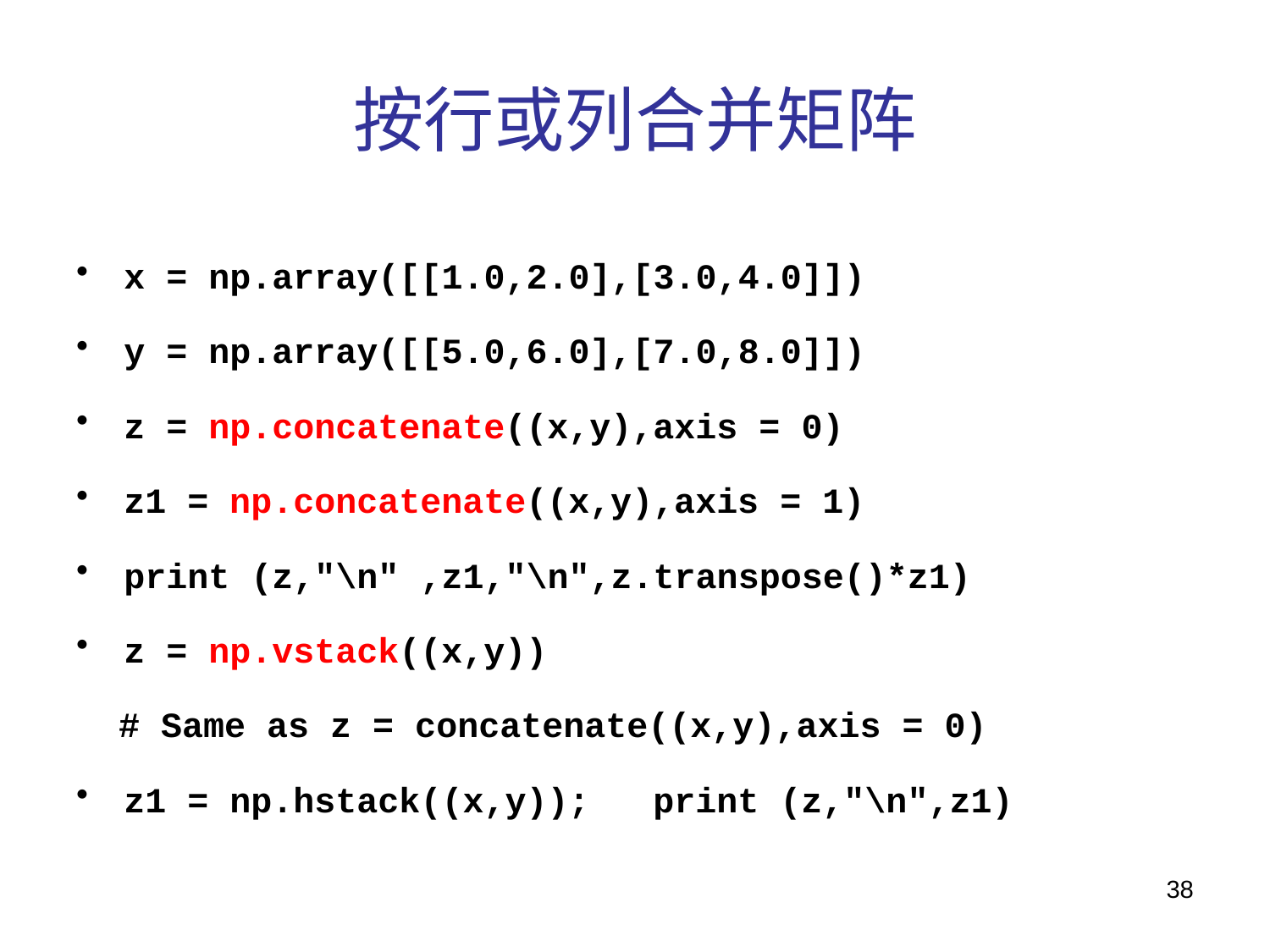

# 按行或列合并矩阵
x = np.array([[1.0,2.0],[3.0,4.0]])
y = np.array([[5.0,6.0],[7.0,8.0]])
z = np.concatenate((x,y),axis = 0)
z1 = np.concatenate((x,y),axis = 1)
print (z,"\n" ,z1,"\n",z.transpose()*z1)
z = np.vstack((x,y))
  # Same as z = concatenate((x,y),axis = 0)
z1 = np.hstack((x,y));   print (z,"\n",z1)
38